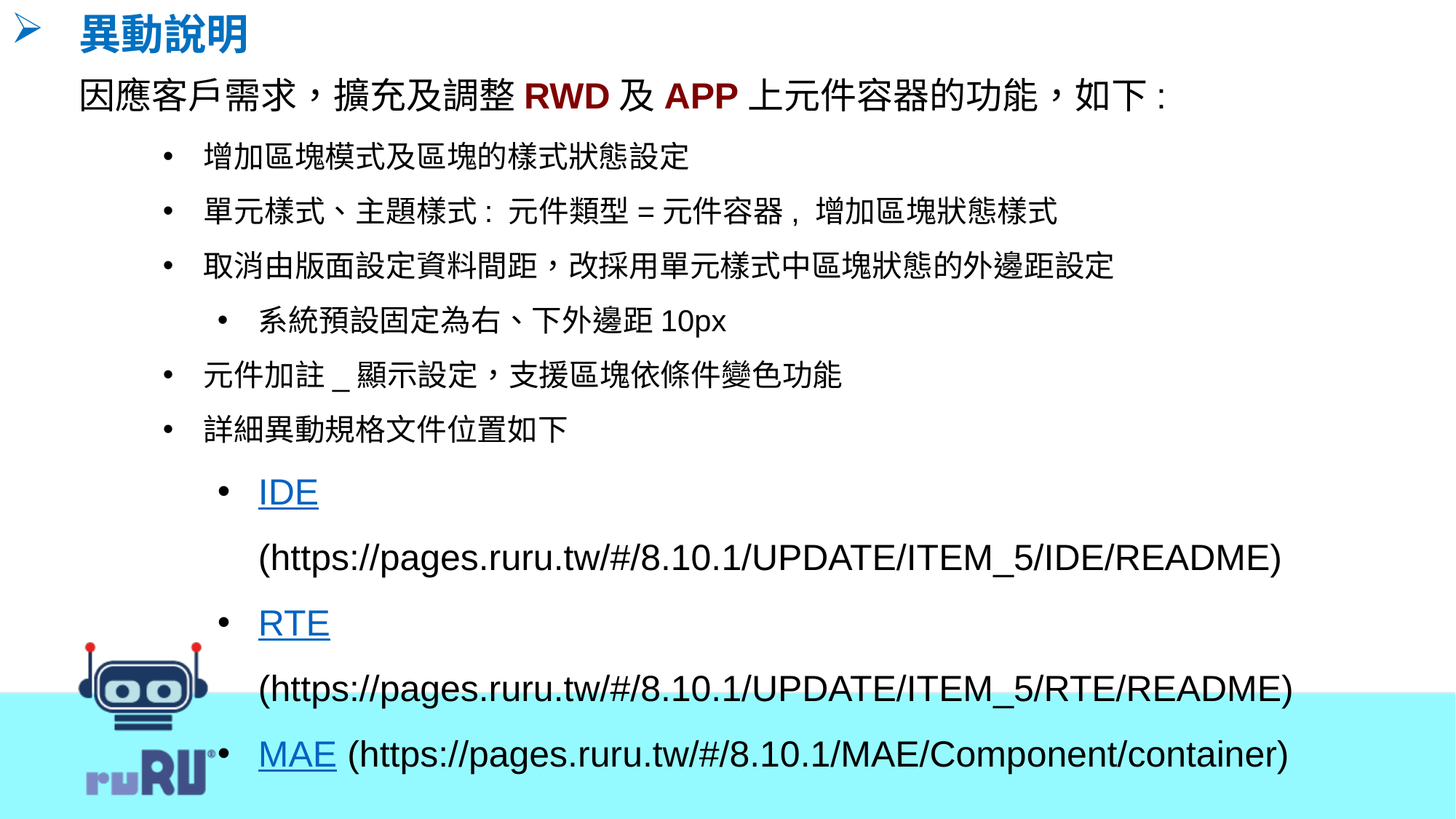

# 異動說明
因應客戶需求，擴充及調整RWD及APP上元件容器的功能，如下:
增加區塊模式及區塊的樣式狀態設定
單元樣式、主題樣式: 元件類型=元件容器, 增加區塊狀態樣式
取消由版面設定資料間距，改採用單元樣式中區塊狀態的外邊距設定
系統預設固定為右、下外邊距10px
元件加註_顯示設定，支援區塊依條件變色功能
詳細異動規格文件位置如下
IDE (https://pages.ruru.tw/#/8.10.1/UPDATE/ITEM_5/IDE/README)
RTE (https://pages.ruru.tw/#/8.10.1/UPDATE/ITEM_5/RTE/README)
MAE (https://pages.ruru.tw/#/8.10.1/MAE/Component/container)